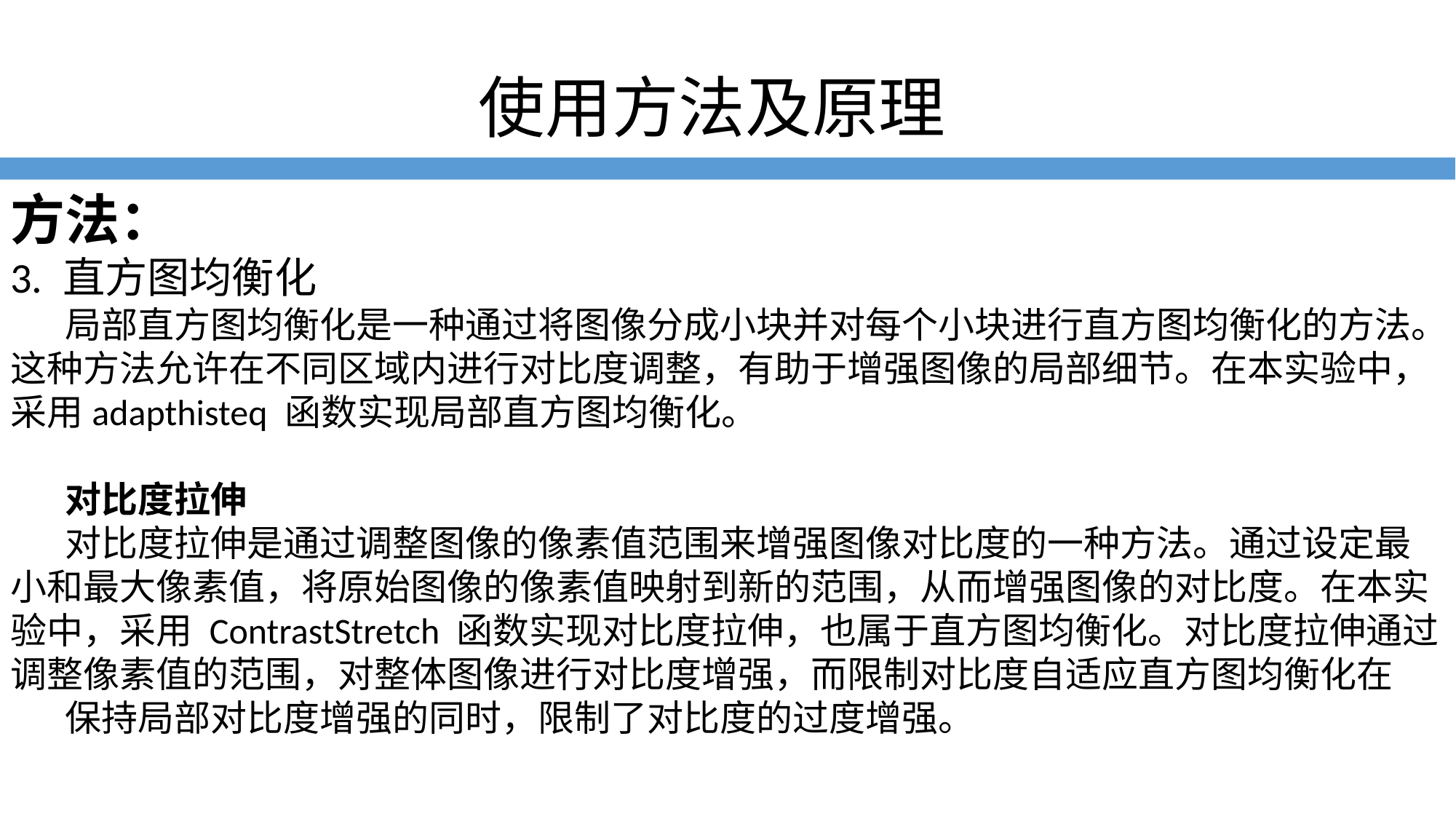

使用方法及原理

方法：
3. 直方图均衡化
局部直方图均衡化是一种通过将图像分成小块并对每个小块进行直方图均衡化的方法。这种方法允许在不同区域内进行对比度调整，有助于增强图像的局部细节。在本实验中，采用adapthisteq 函数实现局部直方图均衡化。

对比度拉伸
对比度拉伸是通过调整图像的像素值范围来增强图像对比度的一种方法。通过设定最小和最大像素值，将原始图像的像素值映射到新的范围，从而增强图像的对比度。在本实验中，采用 ContrastStretch 函数实现对比度拉伸，也属于直方图均衡化。对比度拉伸通过调整像素值的范围，对整体图像进行对比度增强，而限制对比度自适应直方图均衡化在
保持局部对比度增强的同时，限制了对比度的过度增强。